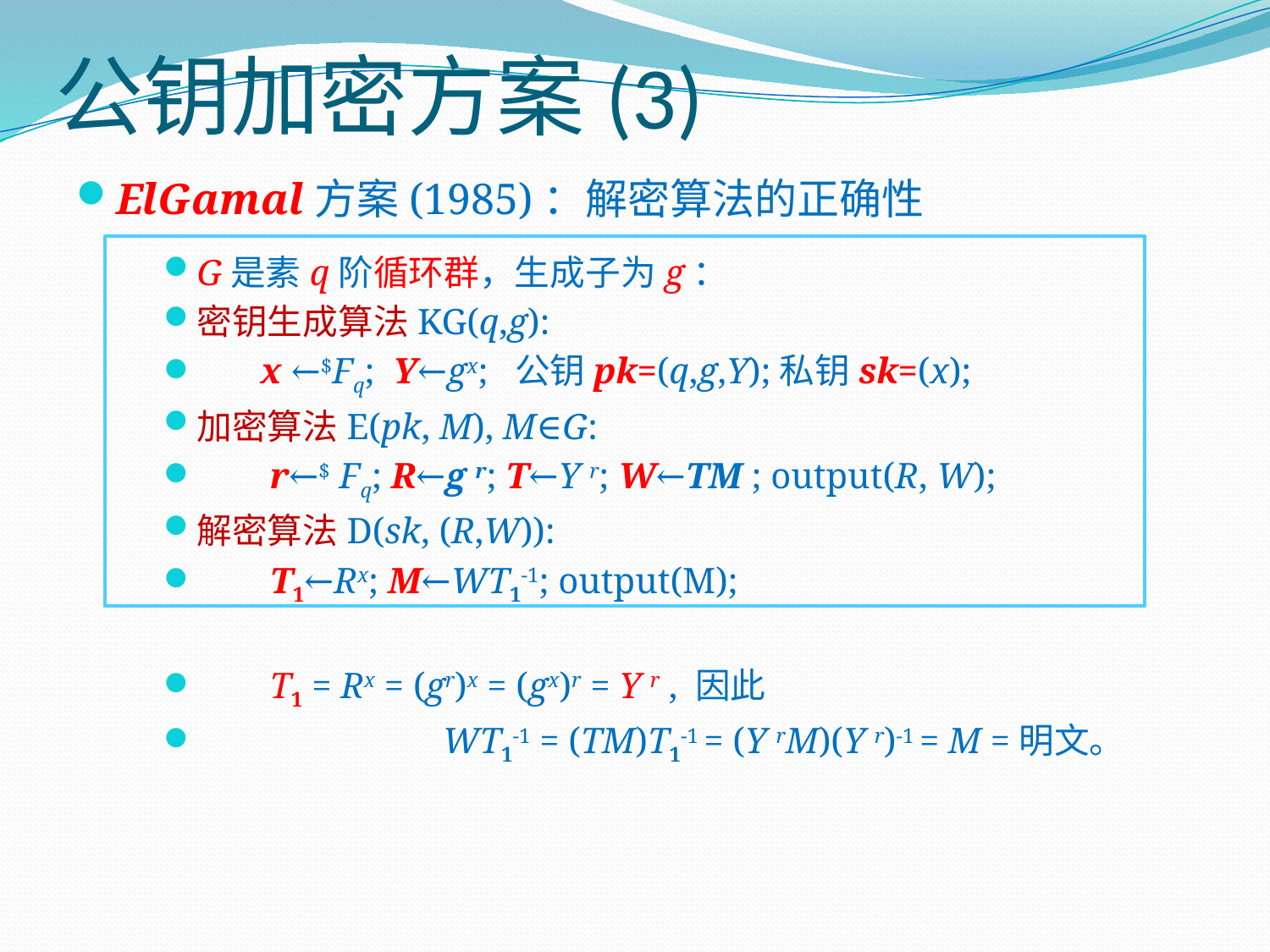

# 公钥加密方案(3)
ElGamal方案(1985)：解密算法的正确性

G是素q阶循环群，生成子为g：
密钥生成算法KG(q,g):
       x ←$Fq;  Y←gx;  公钥pk=(q,g,Y);私钥sk=(x);
加密算法E(pk, M), M∈G:
        r←$ Fq; R←g r; T←Y r; W←TM ; output(R, W);
解密算法D(sk, (R,W)):
        T1←Rx; M←WT1-1; output(M);

        T1 = Rx = (gr)x = (gx)r = Y r , 因此
                           WT1-1 = (TM)T1-1 = (Y rM)(Y r)-1 = M =明文。